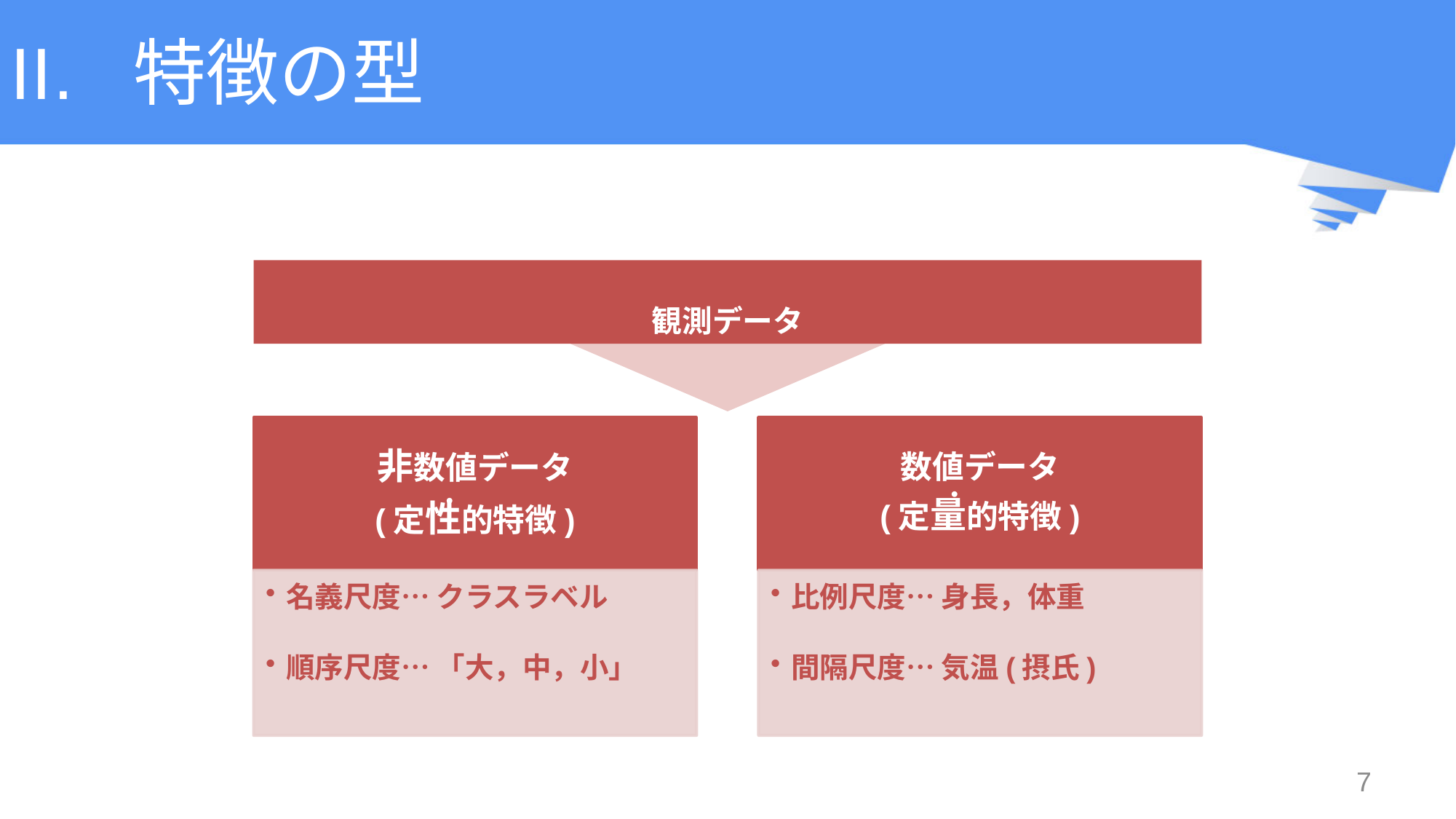

# 特徴の型

観測データ

非数値データ
(定性的特徴)
名義尺度… クラスラベル

順序尺度… 「大，中，小」
数値データ
(定量的特徴)
比例尺度… 身長，体重

間隔尺度… 気温(摂氏)
・
・
7